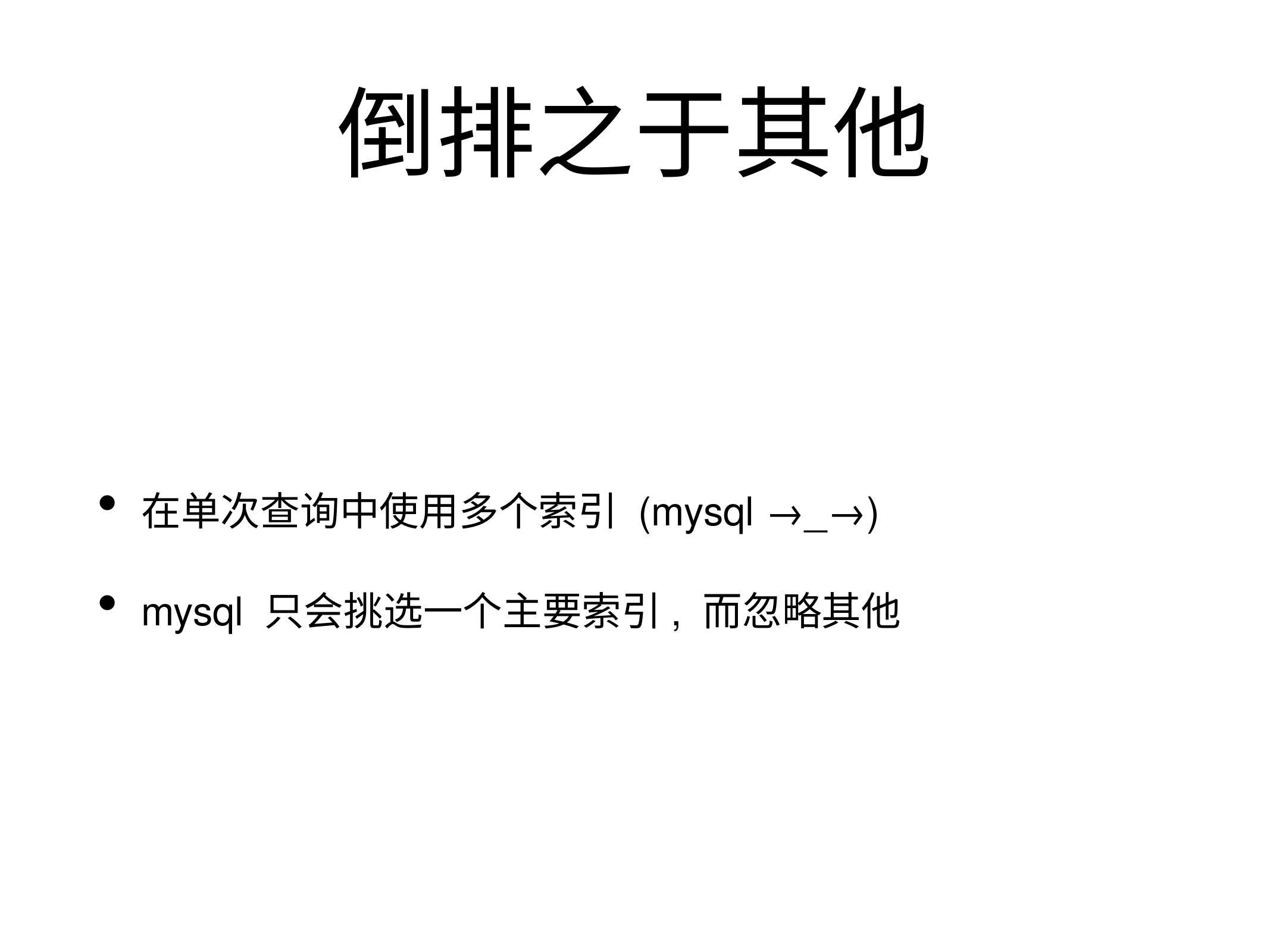

# 倒排之于其他
在单次查询中使用多个索引 (mysql →_→)
mysql 只会挑选一个主要索引, 而忽略其他